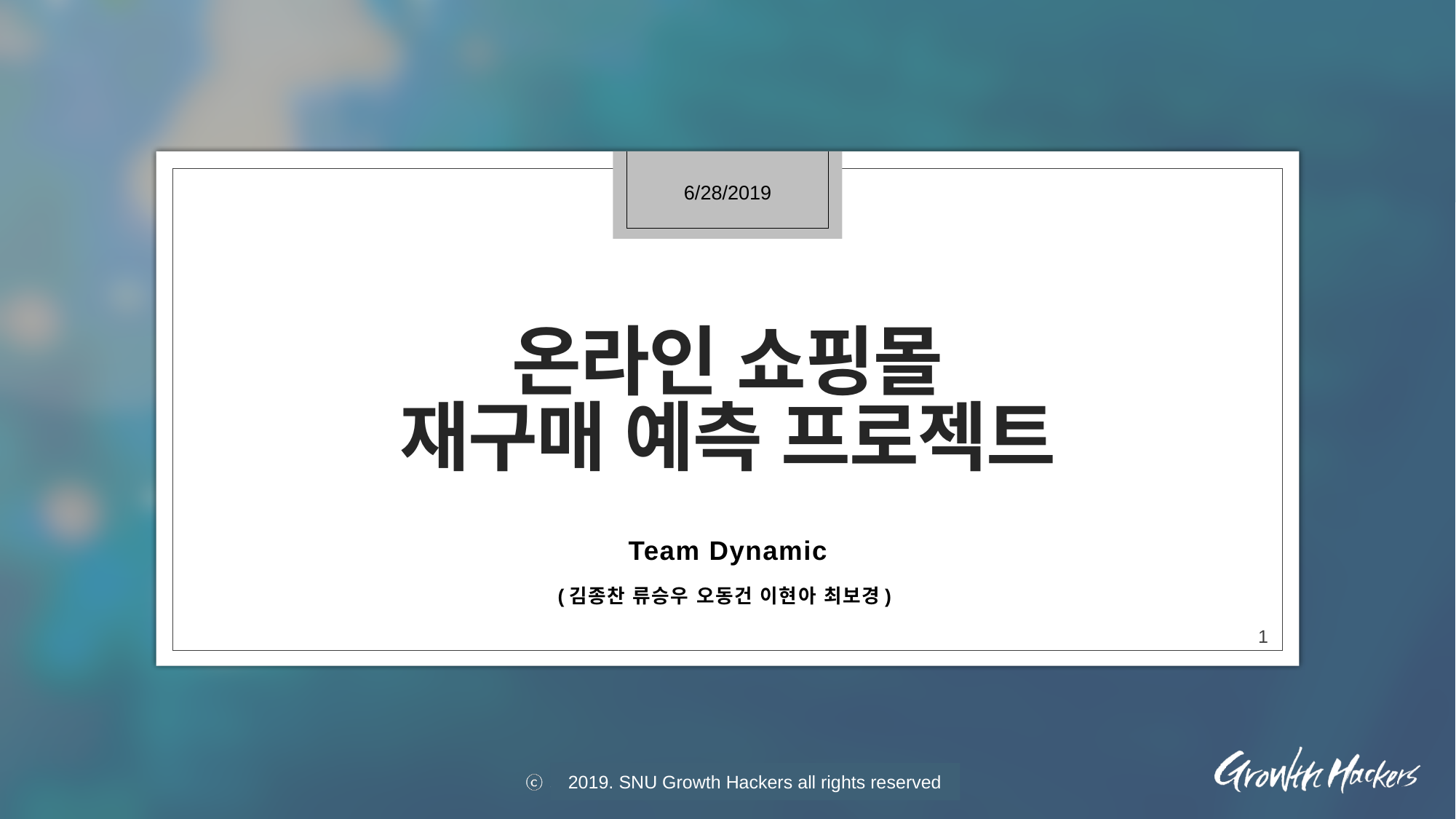

# 온라인 쇼핑몰 재구매 예측 프로젝트
Team Dynamic

(김종찬 류승우 오동건 이현아 최보경)